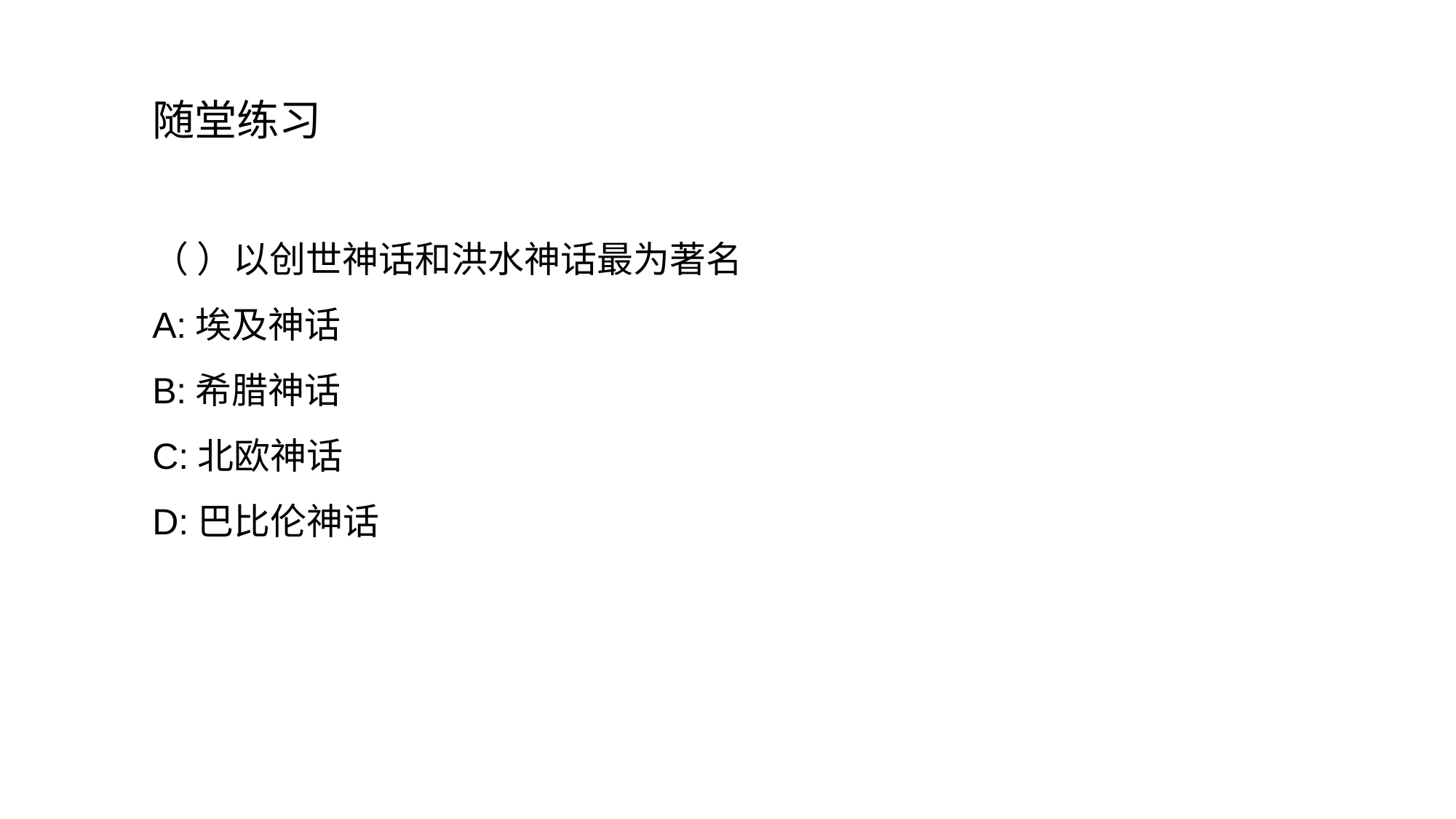

随堂练习
（ ）以创世神话和洪水神话最为著名
A:埃及神话
B:希腊神话
C:北欧神话
D:巴比伦神话